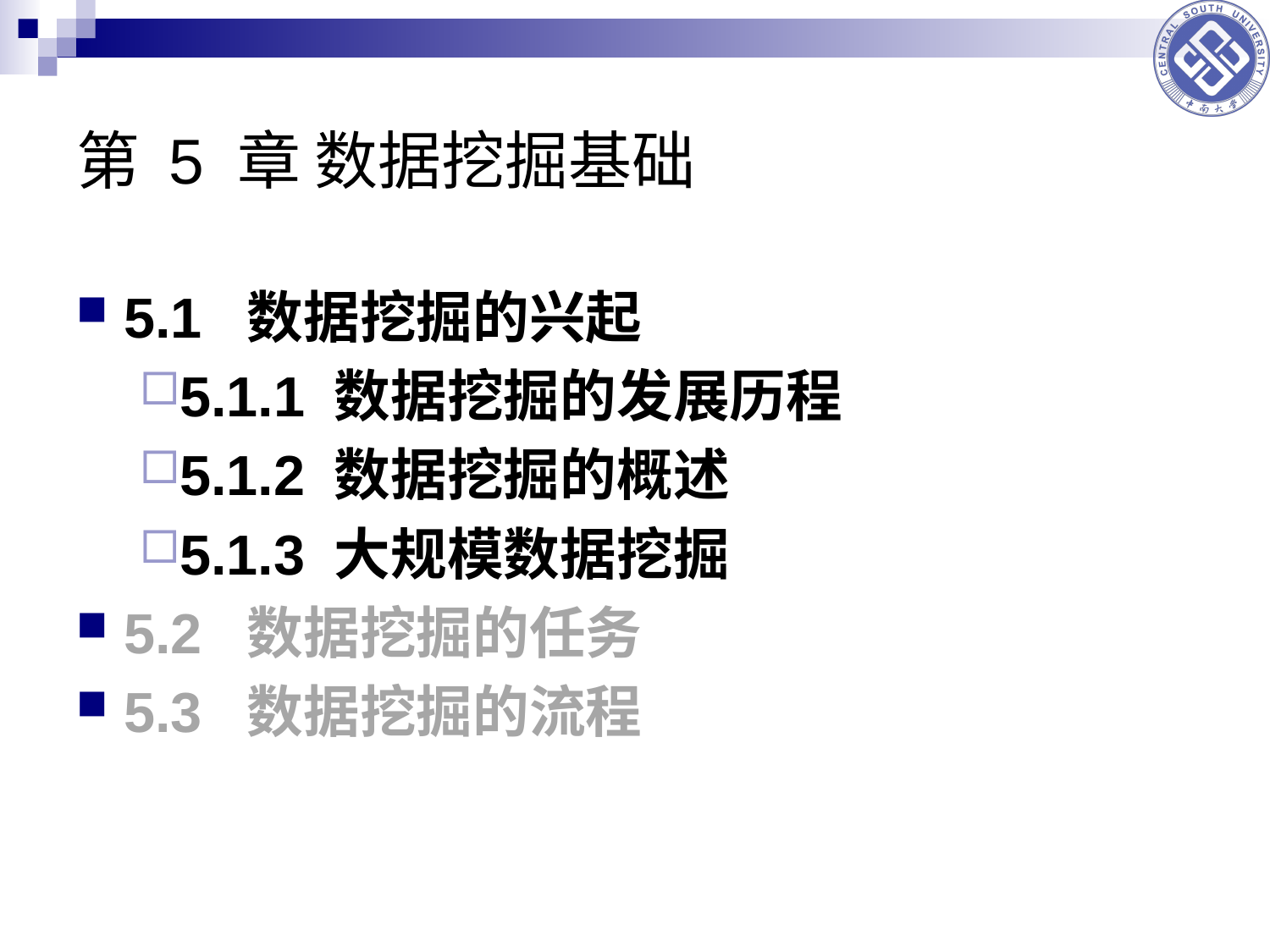

# 第 5 章 数据挖掘基础
5.1  数据挖掘的兴起
5.1.1 数据挖掘的发展历程
5.1.2 数据挖掘的概述
5.1.3 大规模数据挖掘
5.2  数据挖掘的任务
5.3  数据挖掘的流程